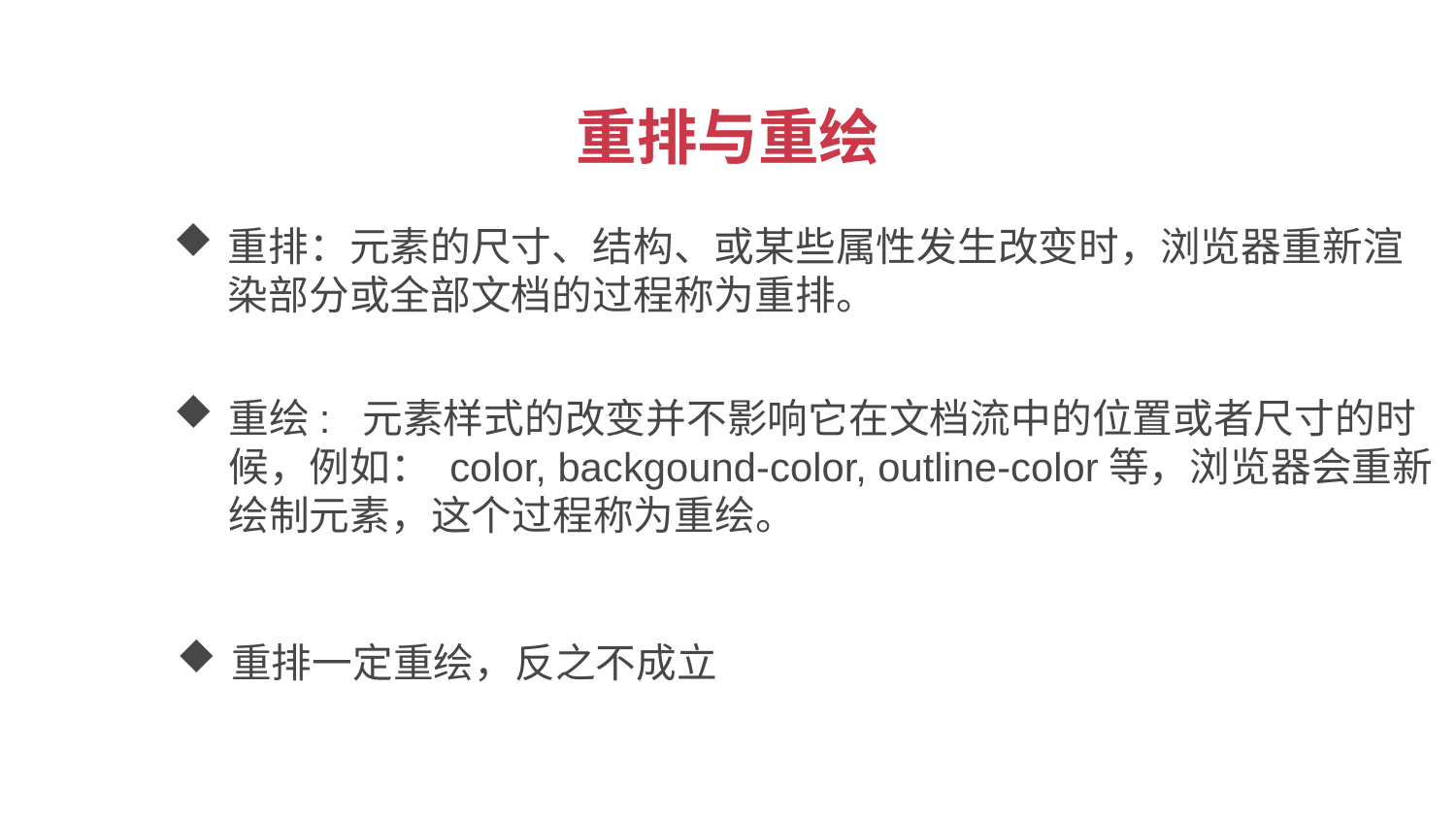

重排与重绘
重排：元素的尺寸、结构、或某些属性发生改变时，浏览器重新渲染部分或全部文档的过程称为重排。
重绘:  元素样式的改变并不影响它在文档流中的位置或者尺寸的时候，例如： color, backgound-color, outline-color等，浏览器会重新绘制元素，这个过程称为重绘。
重排一定重绘，反之不成立